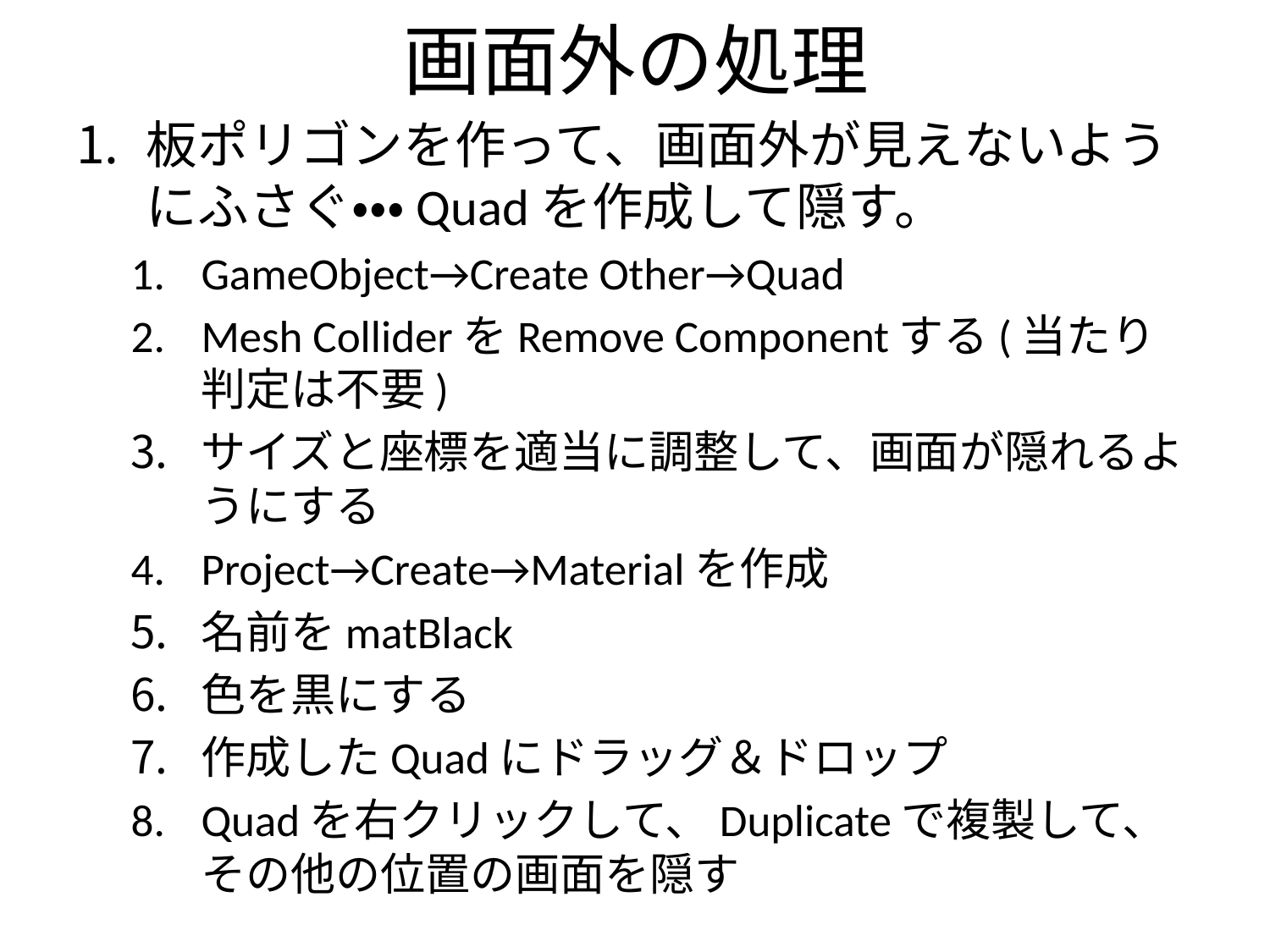

# 画面外の処理
板ポリゴンを作って、画面外が見えないようにふさぐ・・・Quadを作成して隠す。
GameObject→Create Other→Quad
Mesh ColliderをRemove Componentする(当たり判定は不要)
サイズと座標を適当に調整して、画面が隠れるようにする
Project→Create→Materialを作成
名前をmatBlack
色を黒にする
作成したQuadにドラッグ＆ドロップ
Quadを右クリックして、Duplicateで複製して、その他の位置の画面を隠す